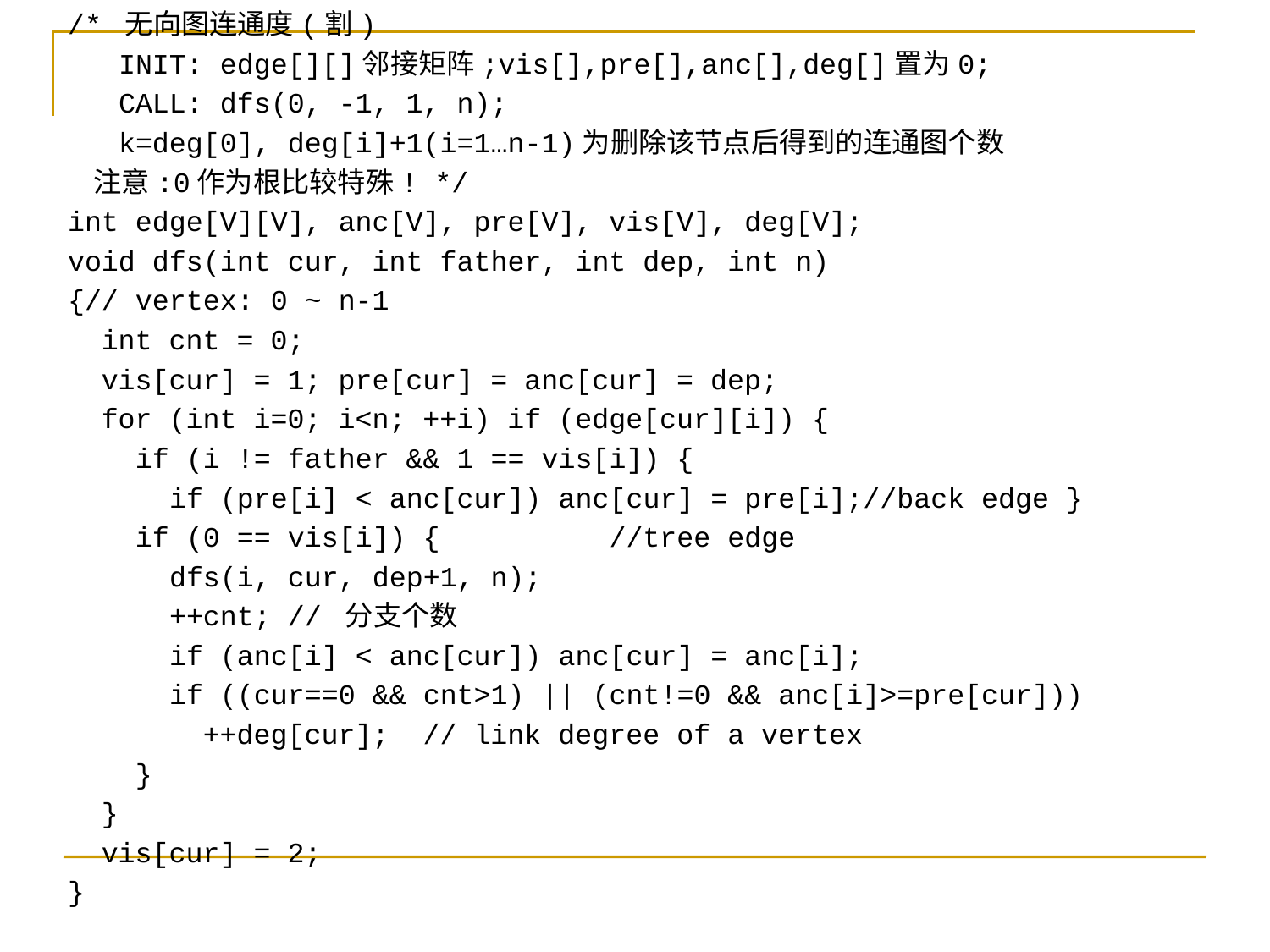

/* 无向图连通度(割)
   INIT: edge[][]邻接矩阵;vis[],pre[],anc[],deg[]置为0;
   CALL: dfs(0, -1, 1, n);
   k=deg[0], deg[i]+1(i=1…n-1)为删除该节点后得到的连通图个数
   注意:0作为根比较特殊! */
int edge[V][V], anc[V], pre[V], vis[V], deg[V];
void dfs(int cur, int father, int dep, int n)
{// vertex: 0 ~ n-1
  int cnt = 0;
  vis[cur] = 1; pre[cur] = anc[cur] = dep;
  for (int i=0; i<n; ++i) if (edge[cur][i]) {
    if (i != father && 1 == vis[i]) {
      if (pre[i] < anc[cur]) anc[cur] = pre[i];//back edge }
    if (0 == vis[i]) {          //tree edge
      dfs(i, cur, dep+1, n);
      ++cnt; // 分支个数
      if (anc[i] < anc[cur]) anc[cur] = anc[i];
      if ((cur==0 && cnt>1) || (cnt!=0 && anc[i]>=pre[cur]))
        ++deg[cur];  // link degree of a vertex
    }
  }
  vis[cur] = 2;
}